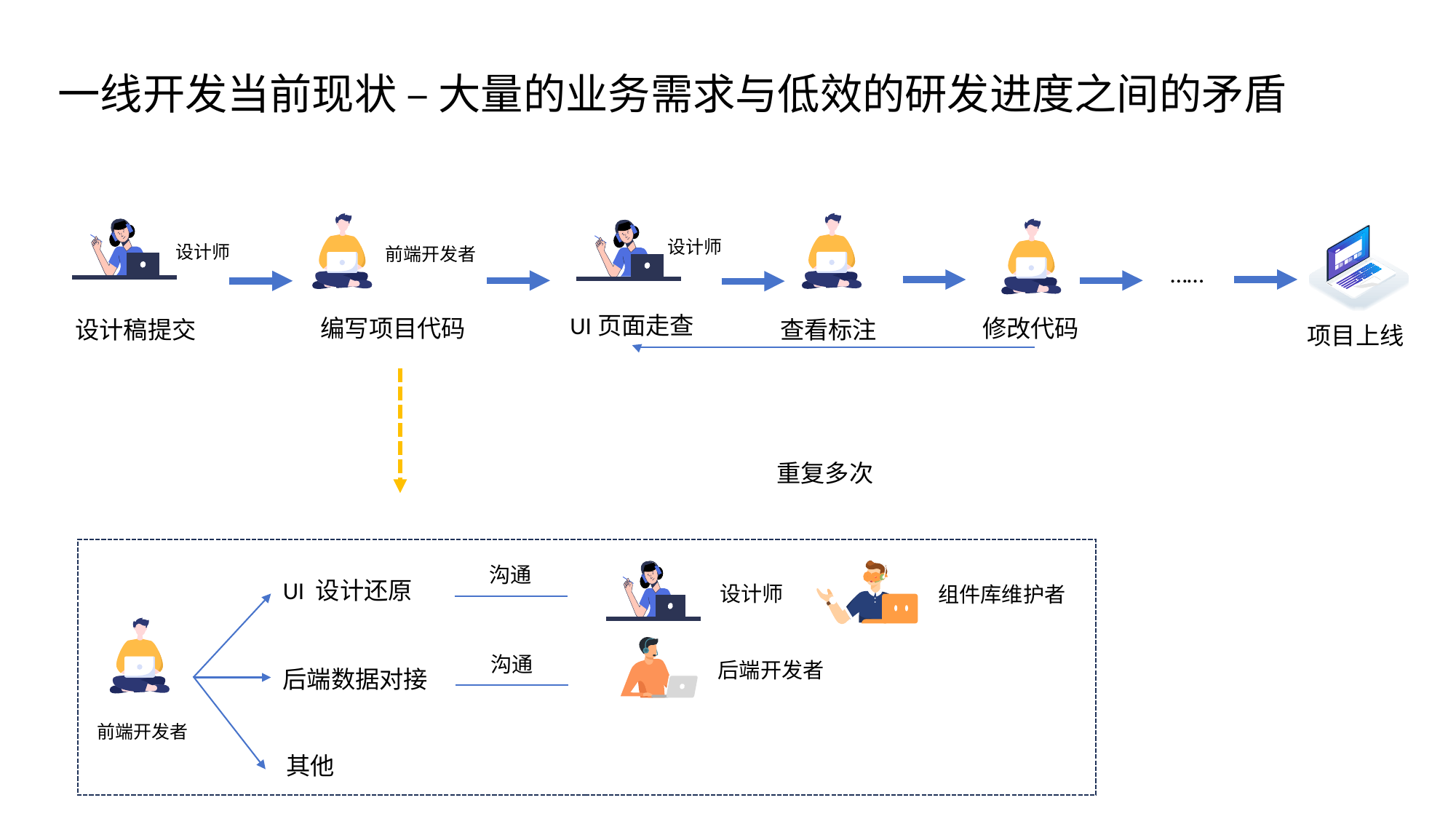

一线开发当前现状 – 大量的业务需求与低效的研发进度之间的矛盾

设计师
设计师
前端开发者
……
UI页面走查
修改代码
编写项目代码
设计稿提交
查看标注
项目上线
重复多次

沟通

UI 设计还原
设计师
组件库维护者

沟通
后端开发者
后端数据对接
前端开发者
其他